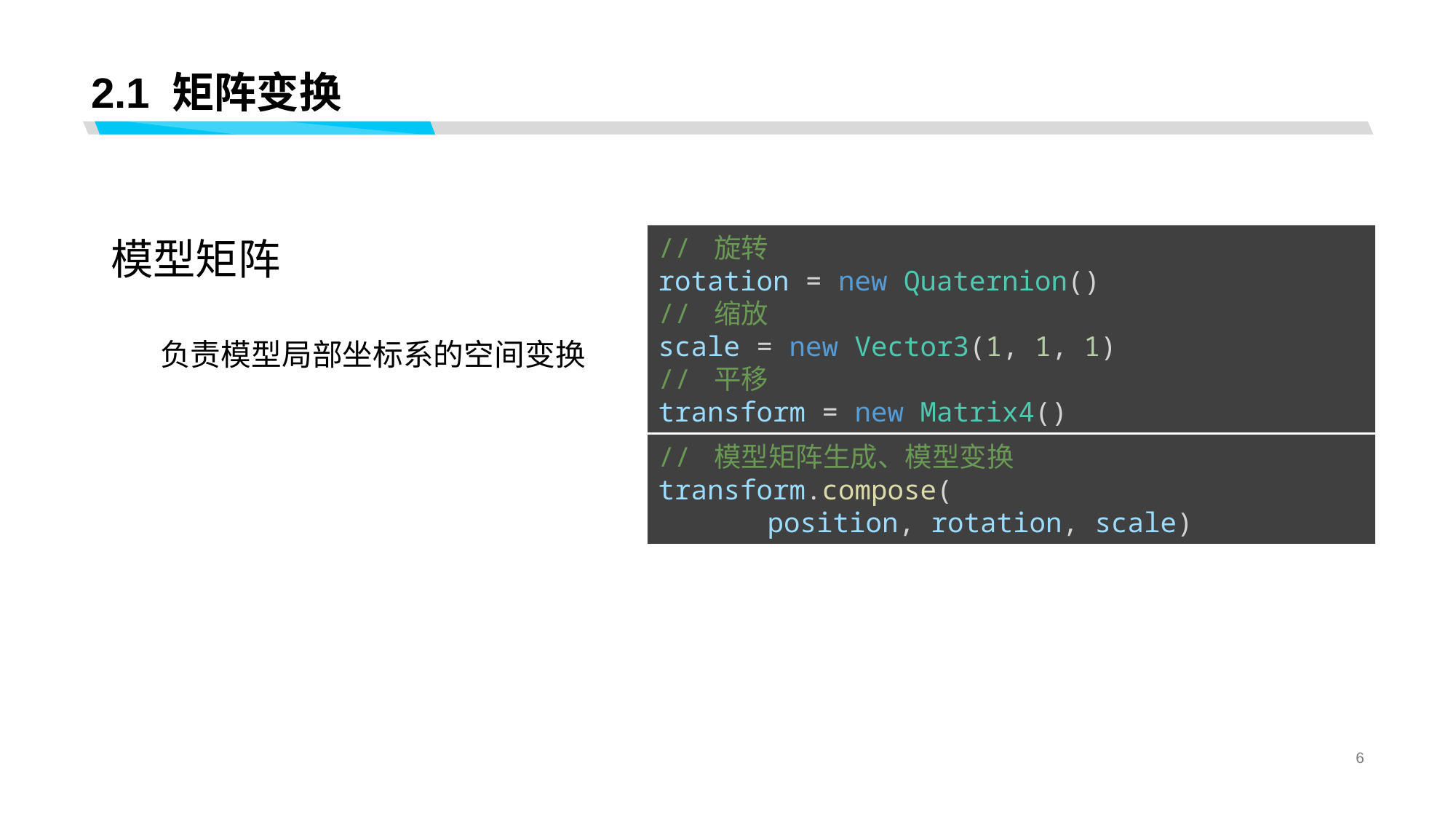

# 2.1 矩阵变换
// 旋转
rotation = new Quaternion()
// 缩放
scale = new Vector3(1, 1, 1)
// 平移
transform = new Matrix4()
模型矩阵
负责模型局部坐标系的空间变换
// 模型矩阵生成、模型变换
transform.compose(
	position, rotation, scale)
6